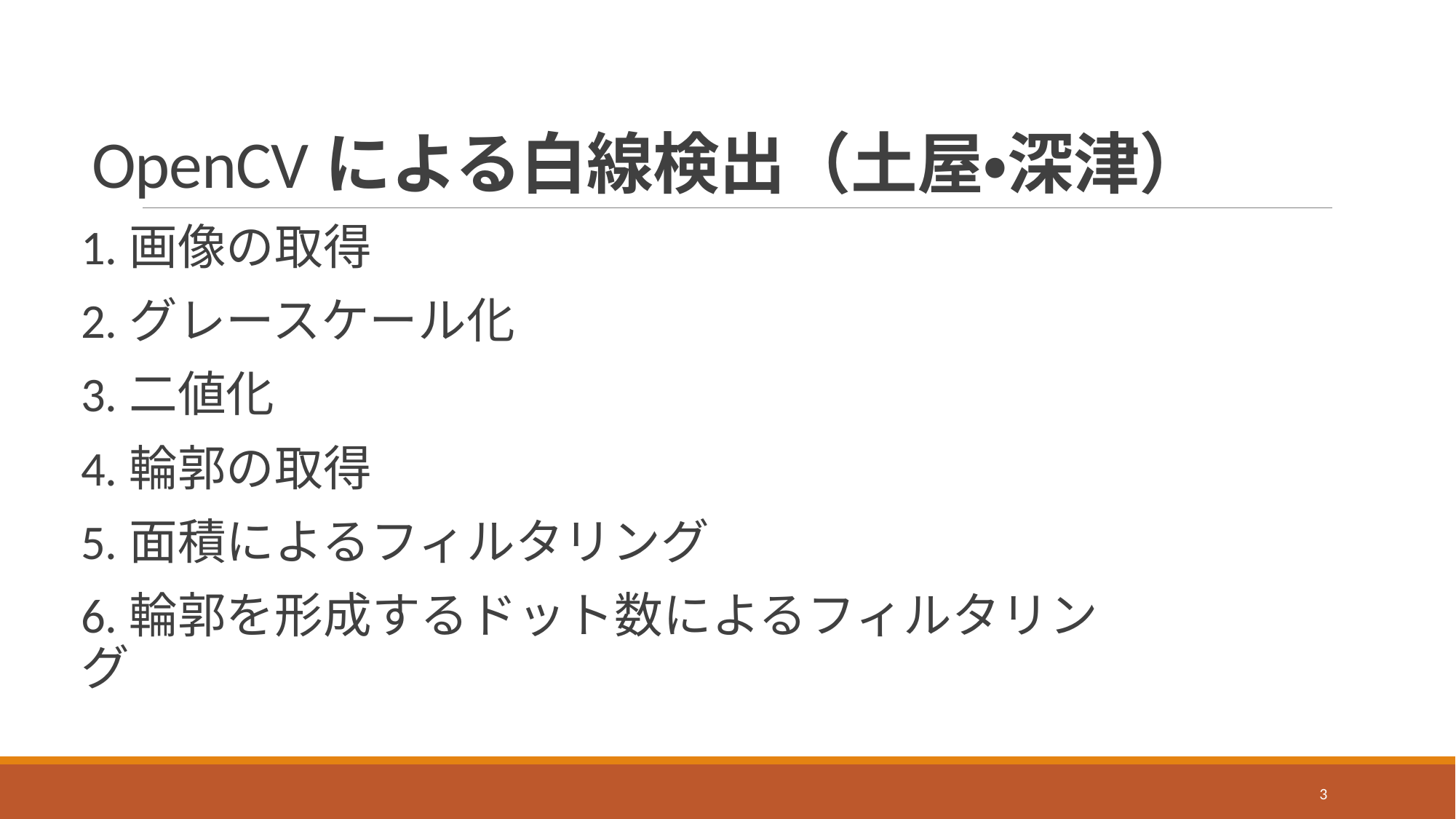

# OpenCVによる白線検出（土屋・深津）
1.画像の取得
2.グレースケール化
3.二値化
4.輪郭の取得
5.面積によるフィルタリング
6.輪郭を形成するドット数によるフィルタリング

3